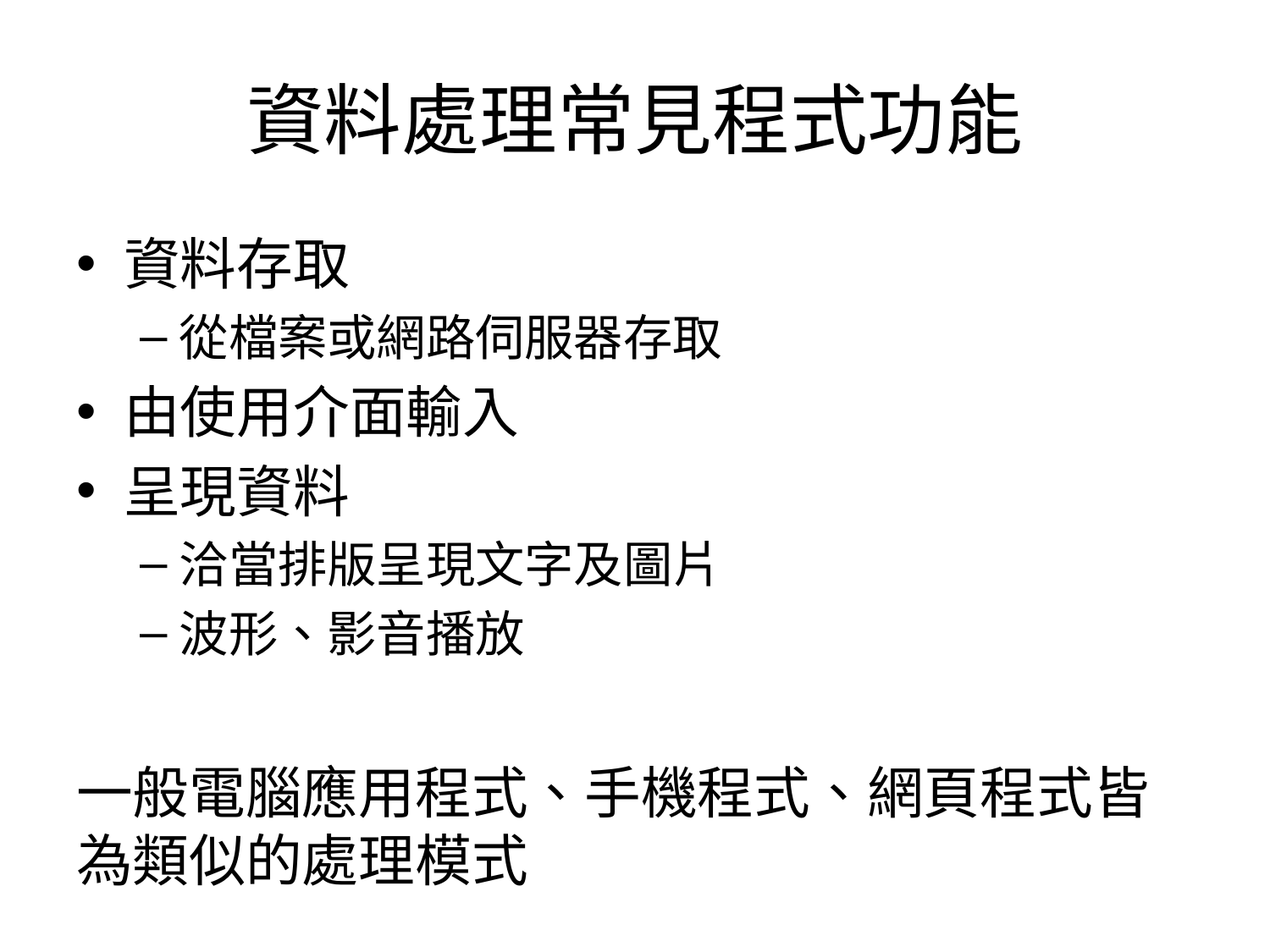

# 資料處理常見程式功能
資料存取
從檔案或網路伺服器存取
由使用介面輸入
呈現資料
洽當排版呈現文字及圖片
波形、影音播放

一般電腦應用程式、手機程式、網頁程式皆為類似的處理模式